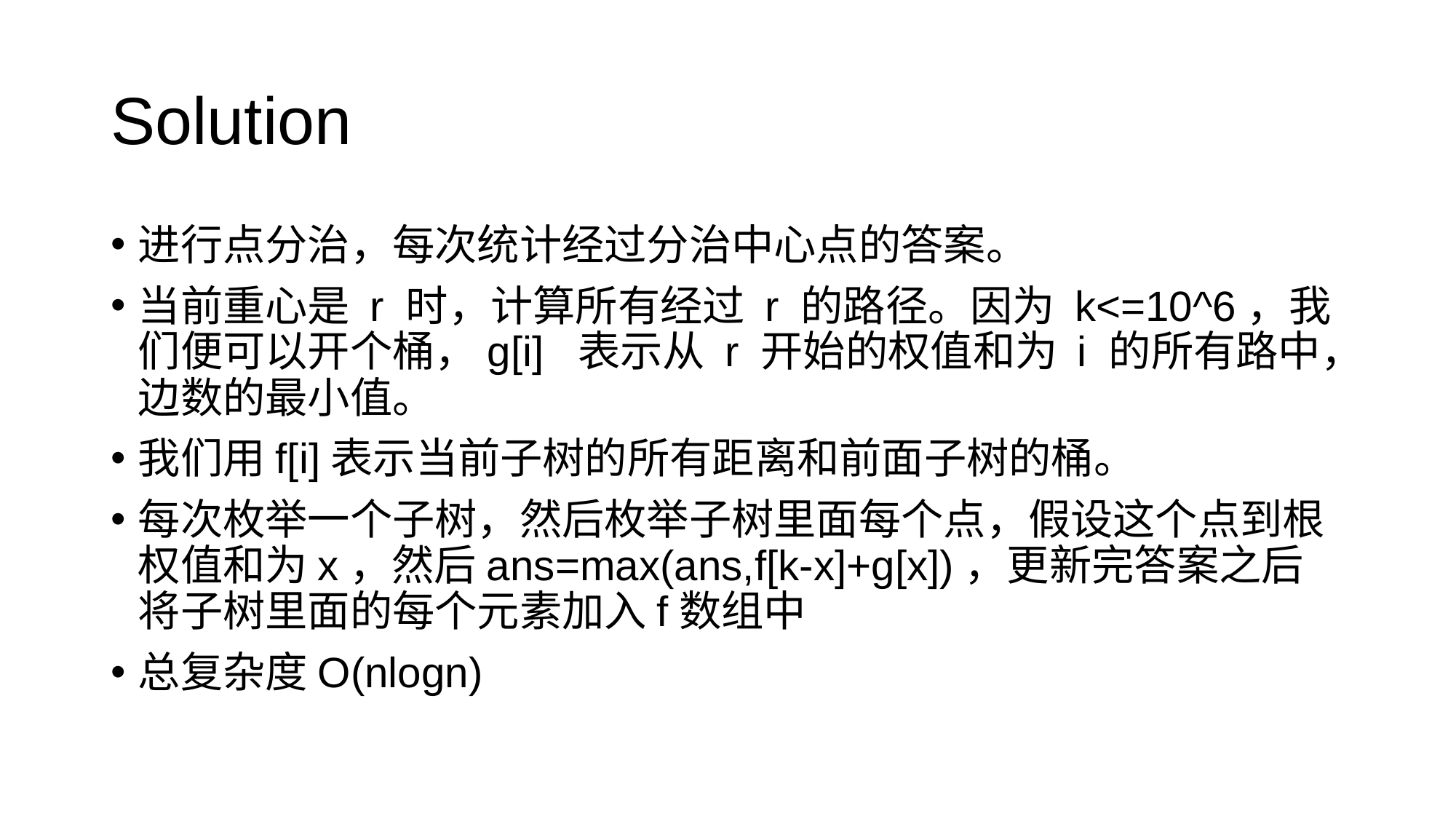

# Solution
进行点分治，每次统计经过分治中心点的答案。
当前重心是 r 时，计算所有经过 r 的路径。因为 k<=10^6，我们便可以开个桶，g[i]  表示从 r 开始的权值和为 i 的所有路中，边数的最小值。
我们用f[i]表示当前子树的所有距离和前面子树的桶。
每次枚举一个子树，然后枚举子树里面每个点，假设这个点到根权值和为x，然后ans=max(ans,f[k-x]+g[x])，更新完答案之后将子树里面的每个元素加入f数组中
总复杂度O(nlogn)